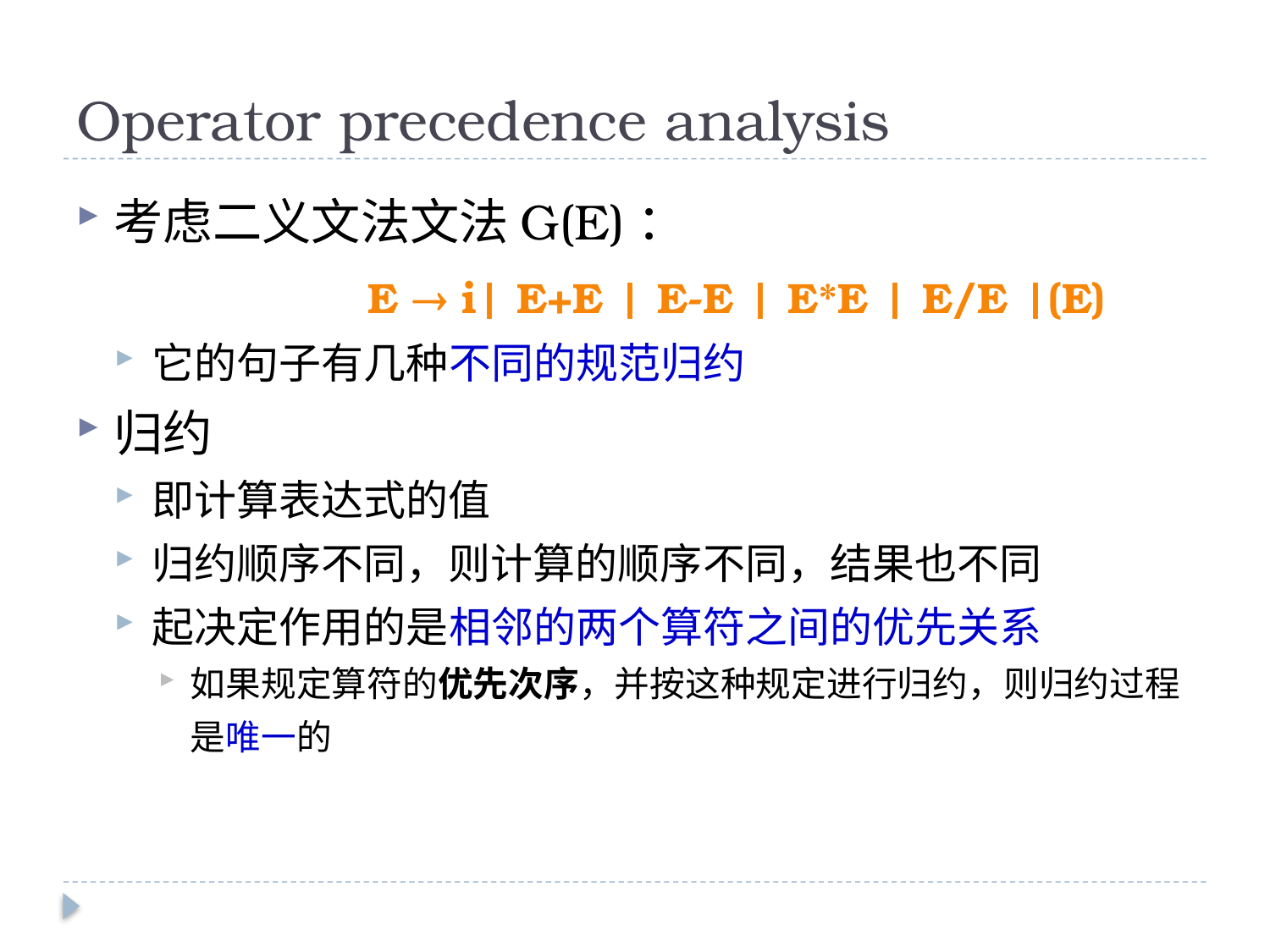

# Operator precedence analysis
考虑二义文法文法G(E)：
			E → i| E+E | E-E | E*E | E/E |(E)
它的句子有几种不同的规范归约
归约
即计算表达式的值
归约顺序不同，则计算的顺序不同，结果也不同
起决定作用的是相邻的两个算符之间的优先关系
如果规定算符的优先次序，并按这种规定进行归约，则归约过程是唯一的

30